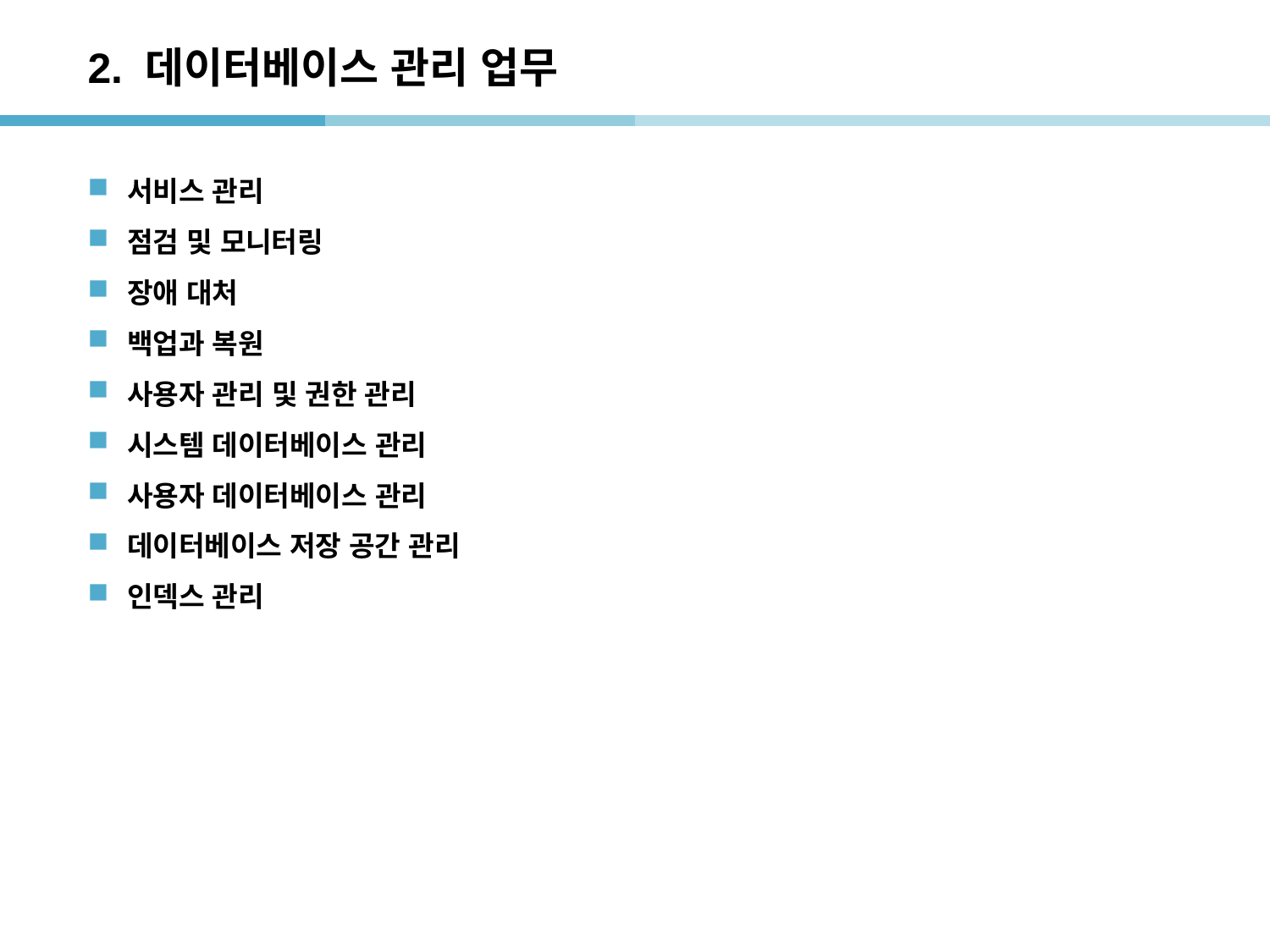

# 2. 데이터베이스 관리 업무
 서비스 관리
 점검 및 모니터링
 장애 대처
 백업과 복원
 사용자 관리 및 권한 관리
 시스템 데이터베이스 관리
 사용자 데이터베이스 관리
 데이터베이스 저장 공간 관리
 인덱스 관리